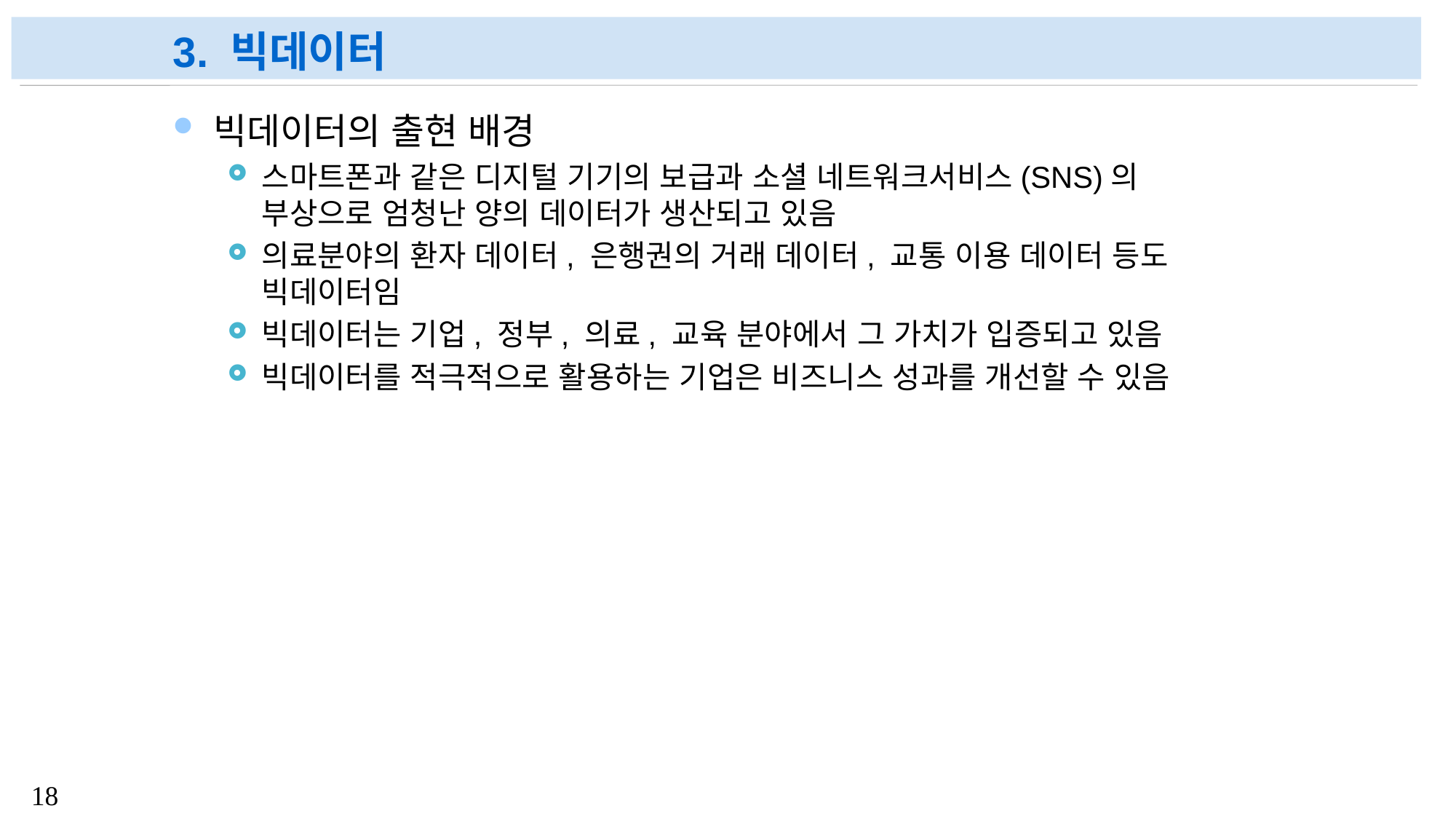

# 3. 빅데이터
빅데이터의 출현 배경
스마트폰과 같은 디지털 기기의 보급과 소셜 네트워크서비스(SNS)의 부상으로 엄청난 양의 데이터가 생산되고 있음
의료분야의 환자 데이터, 은행권의 거래 데이터, 교통 이용 데이터 등도 빅데이터임
빅데이터는 기업, 정부, 의료, 교육 분야에서 그 가치가 입증되고 있음
빅데이터를 적극적으로 활용하는 기업은 비즈니스 성과를 개선할 수 있음